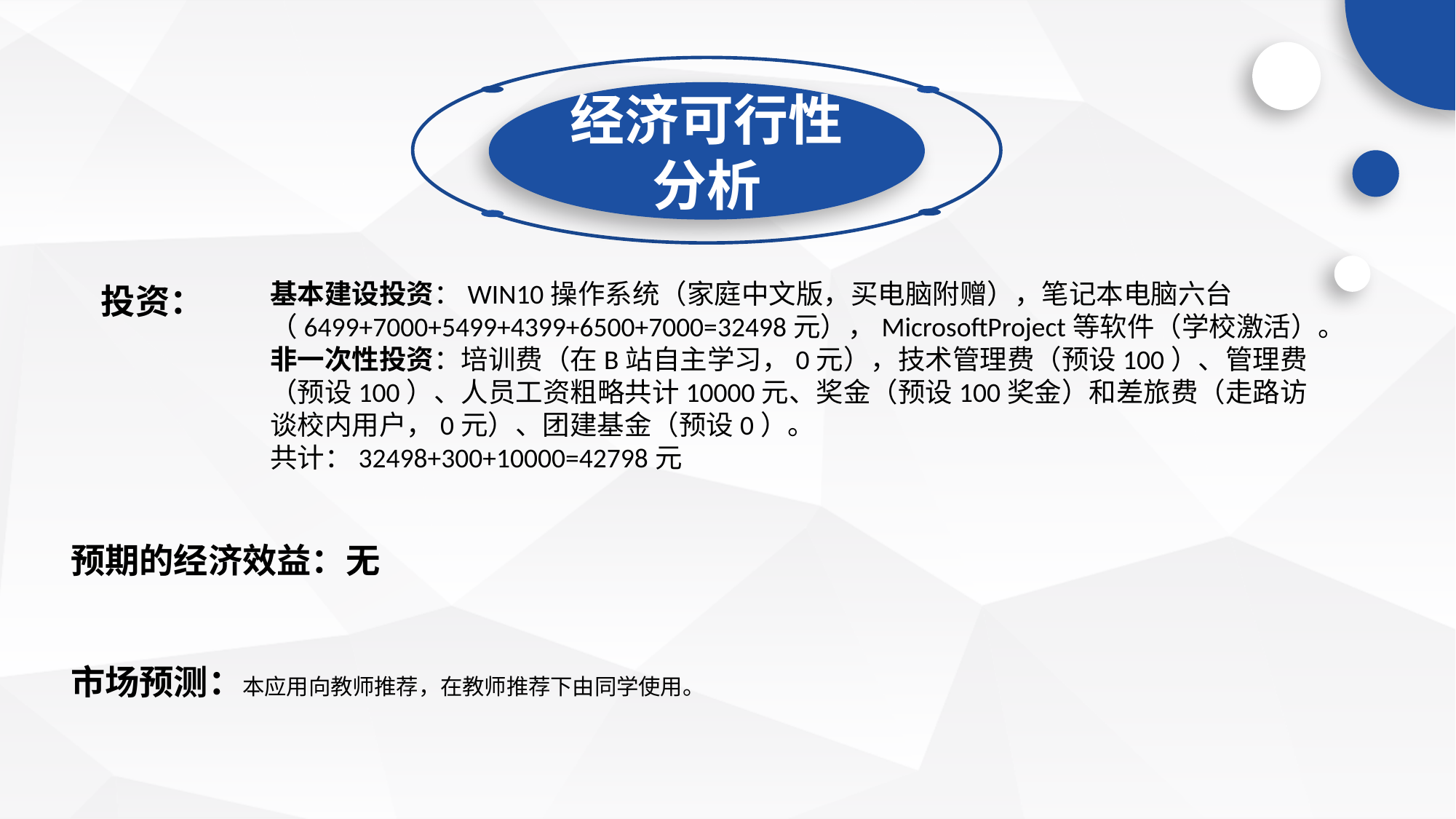

经济可行性分析

基本建设投资：WIN10操作系统（家庭中文版，买电脑附赠），笔记本电脑六台（6499+7000+5499+4399+6500+7000=32498元），MicrosoftProject等软件（学校激活）。
非一次性投资：培训费（在B站自主学习，0元），技术管理费（预设100）、管理费（预设100）、人员工资粗略共计10000元、奖金（预设100奖金）和差旅费（走路访谈校内用户，0元）、团建基金（预设0）。
共计：32498+300+10000=42798元
投资：
预期的经济效益：无
市场预测：本应用向教师推荐，在教师推荐下由同学使用。